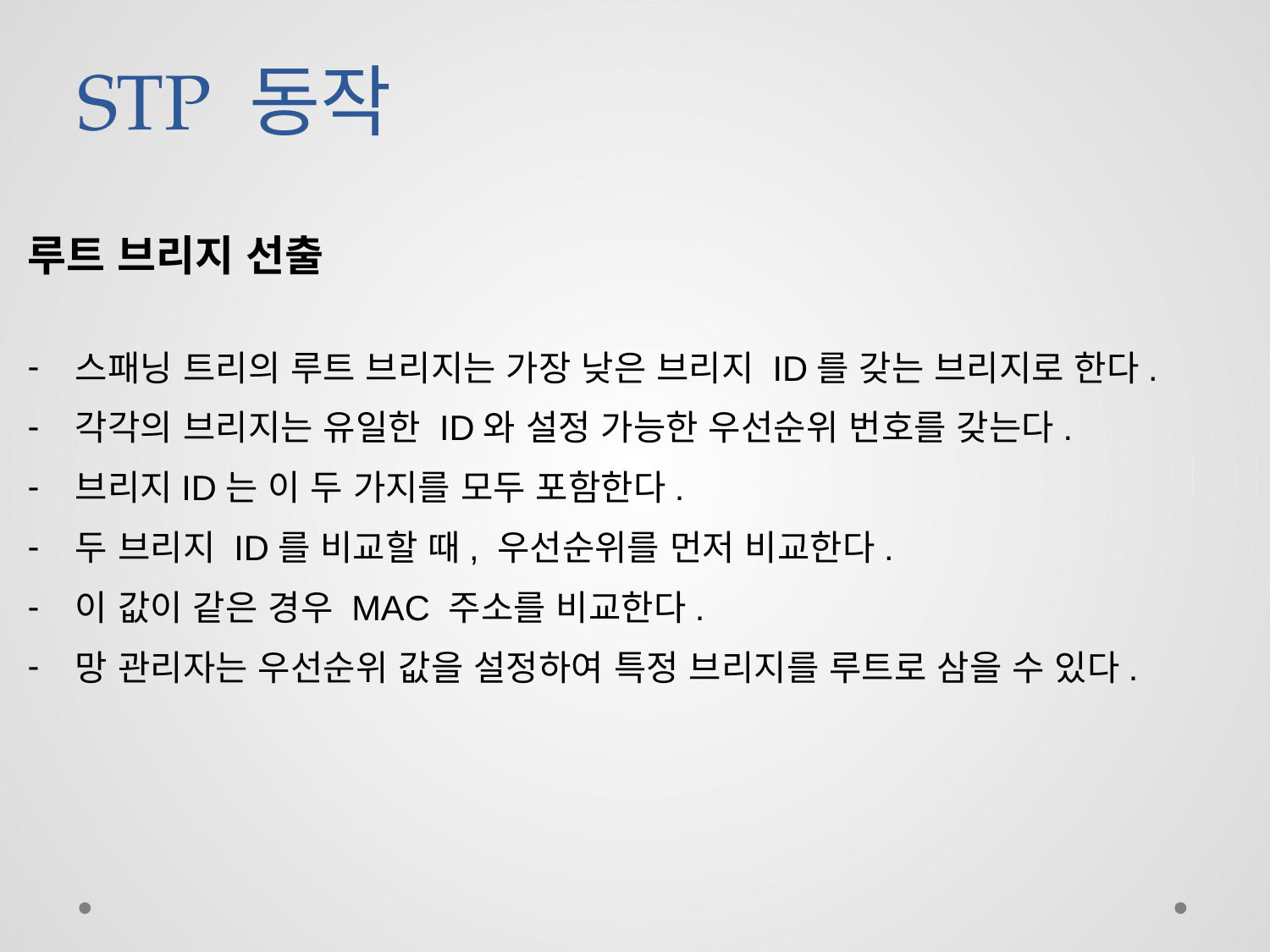

# STP 동작
루트 브리지 선출

스패닝 트리의 루트 브리지는 가장 낮은 브리지 ID를 갖는 브리지로 한다.
각각의 브리지는 유일한 ID와 설정 가능한 우선순위 번호를 갖는다.
브리지ID는 이 두 가지를 모두 포함한다.
두 브리지 ID를 비교할 때, 우선순위를 먼저 비교한다.
이 값이 같은 경우 MAC 주소를 비교한다.
망 관리자는 우선순위 값을 설정하여 특정 브리지를 루트로 삼을 수 있다.